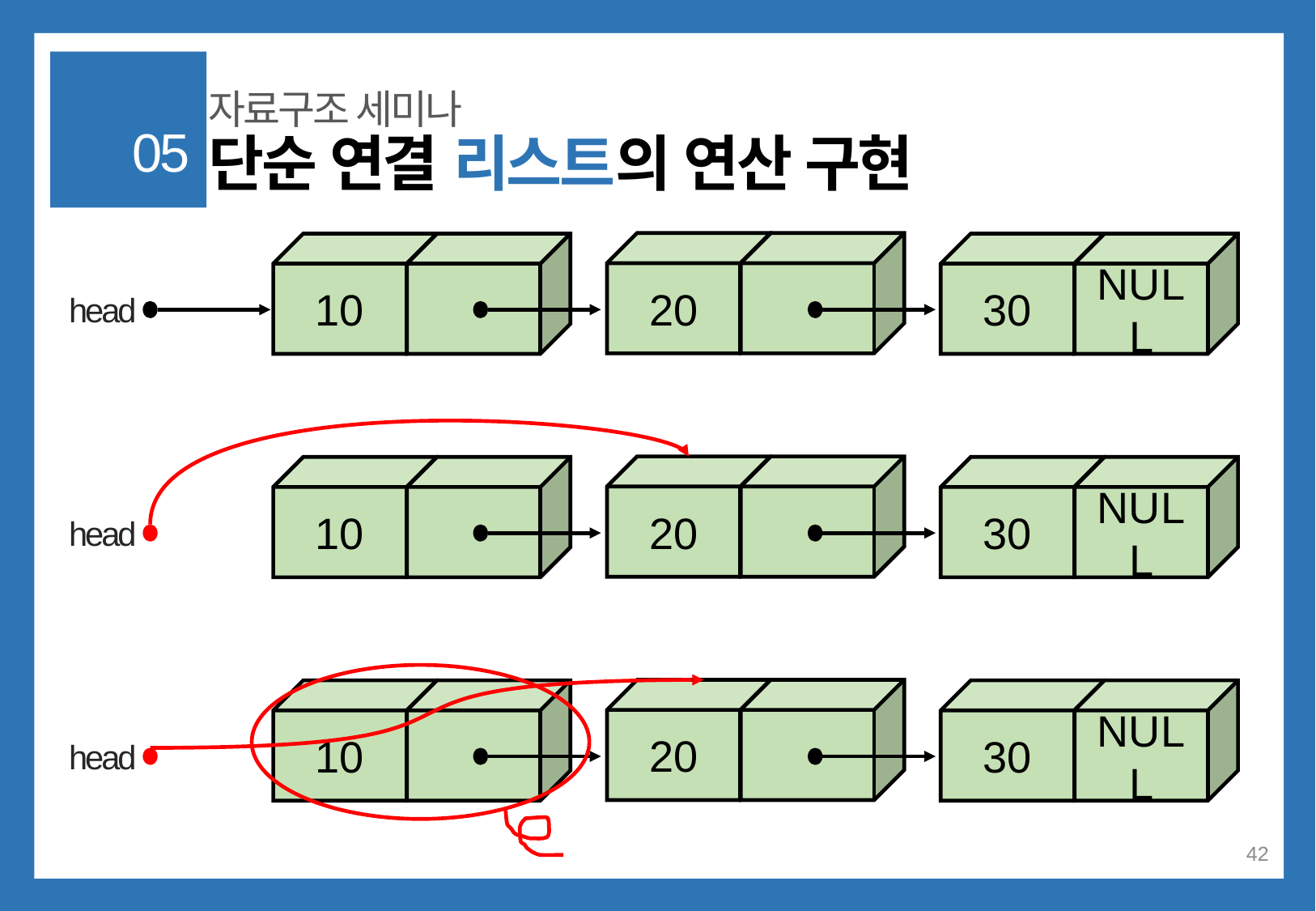

자료구조 세미나
05
단순 연결 리스트의 연산 구현
20

10

30
NULL
head

20

10

30
NULL
head

20

10

30
NULL
head

42